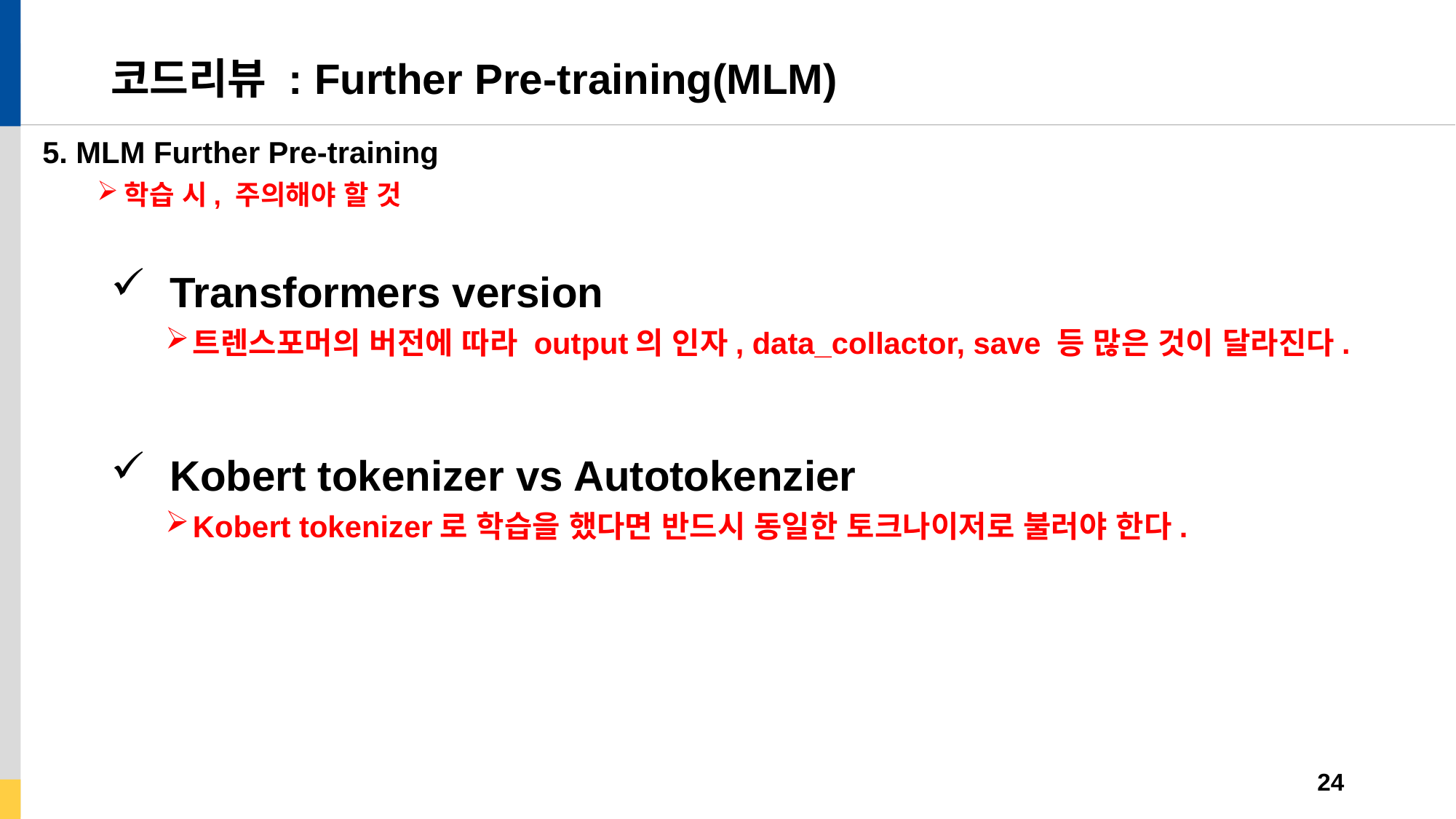

# 코드리뷰 : Further Pre-training(MLM)
5. MLM Further Pre-training
학습 시, 주의해야 할 것
  Transformers version
트렌스포머의 버전에 따라 output의 인자, data_collactor, save 등 많은 것이 달라진다.
  Kobert tokenizer vs Autotokenzier
Kobert tokenizer로 학습을 했다면 반드시 동일한 토크나이저로 불러야 한다.
24